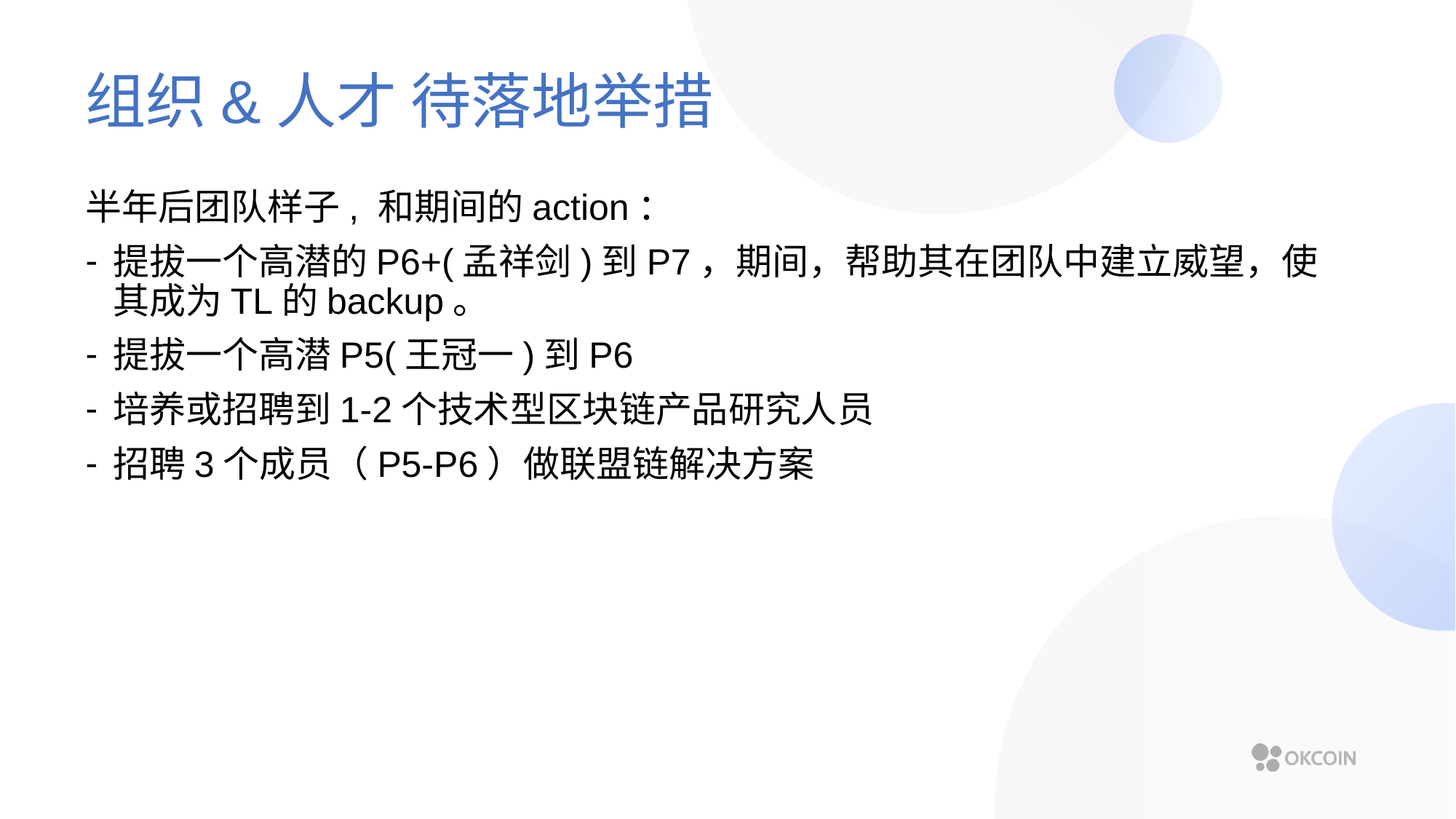

# 组织&人才 待落地举措
半年后团队样子, 和期间的action：
提拔一个高潜的P6+(孟祥剑)到P7，期间，帮助其在团队中建立威望，使其成为TL的backup。
提拔一个高潜P5(王冠一)到P6
培养或招聘到1-2个技术型区块链产品研究人员
招聘3个成员（P5-P6）做联盟链解决方案